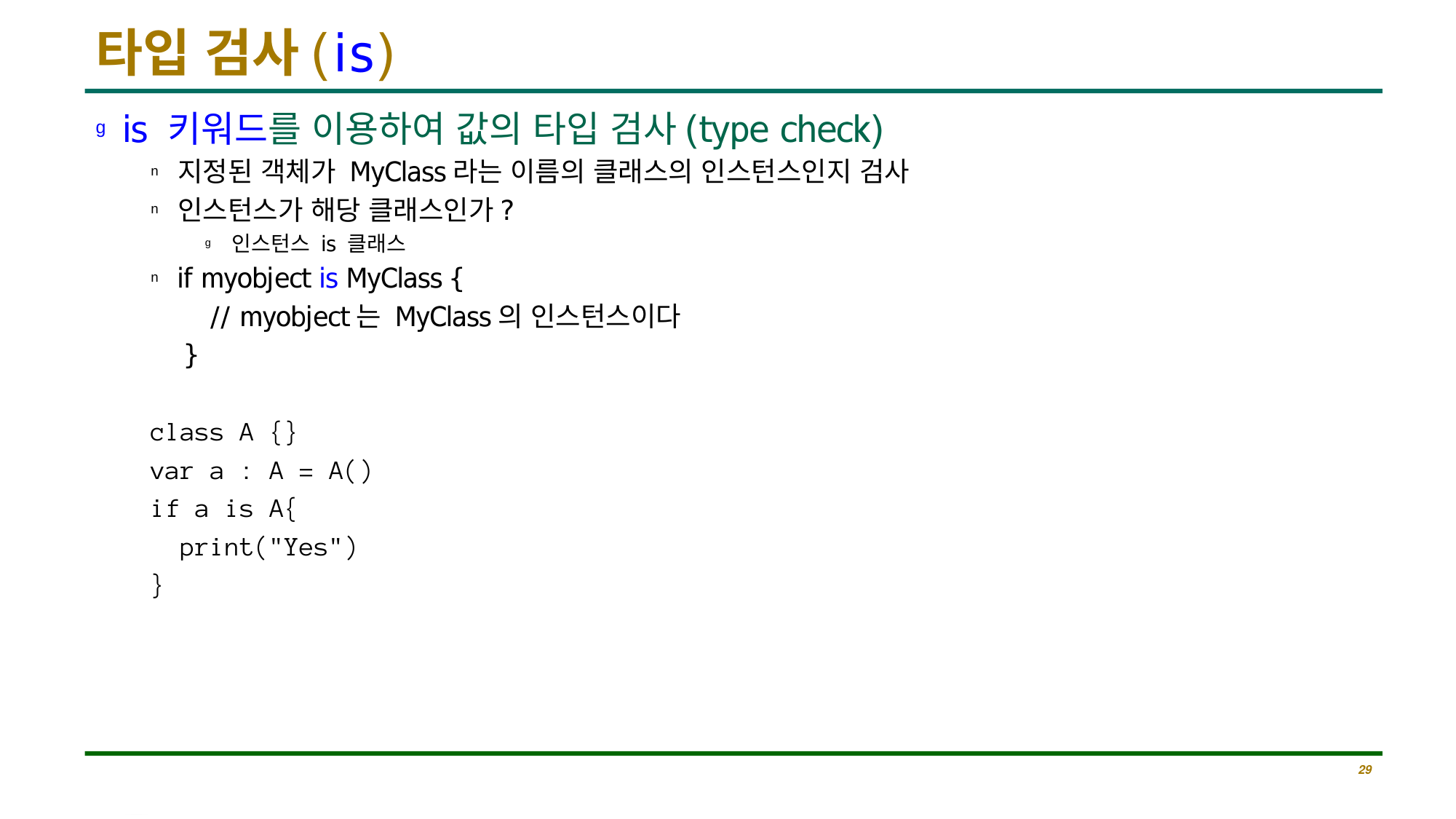

# 타입 검사(is)
is 키워드를 이용하여 값의 타입 검사(type check)
지정된 객체가 MyClass라는 이름의 클래스의 인스턴스인지 검사
인스턴스가 해당 클래스인가?
인스턴스 is 클래스
if myobject is MyClass {
       // myobject는 MyClass의 인스턴스이다
    }

class A {}
var a : A = A()
if a is A{
  print("Yes")
}